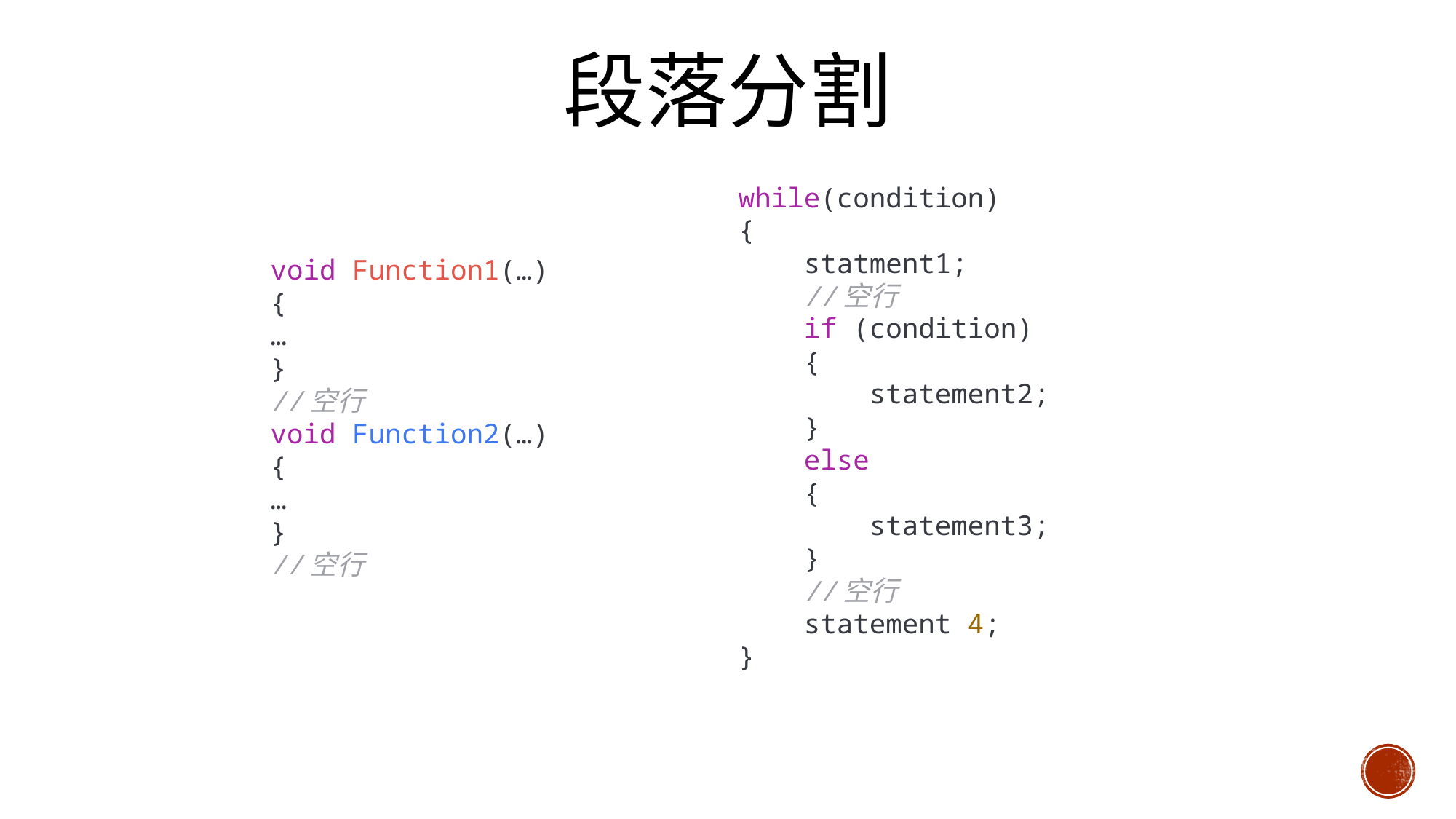

# 段落分割
while(condition)
{
    statment1;
    //空行
    if (condition)
    {
        statement2;
    }
    else
    {
        statement3;
    }
    //空行
    statement 4;
}

void Function1(…)
{
…
}
//空行
void Function2(…)
{
…
}
//空行